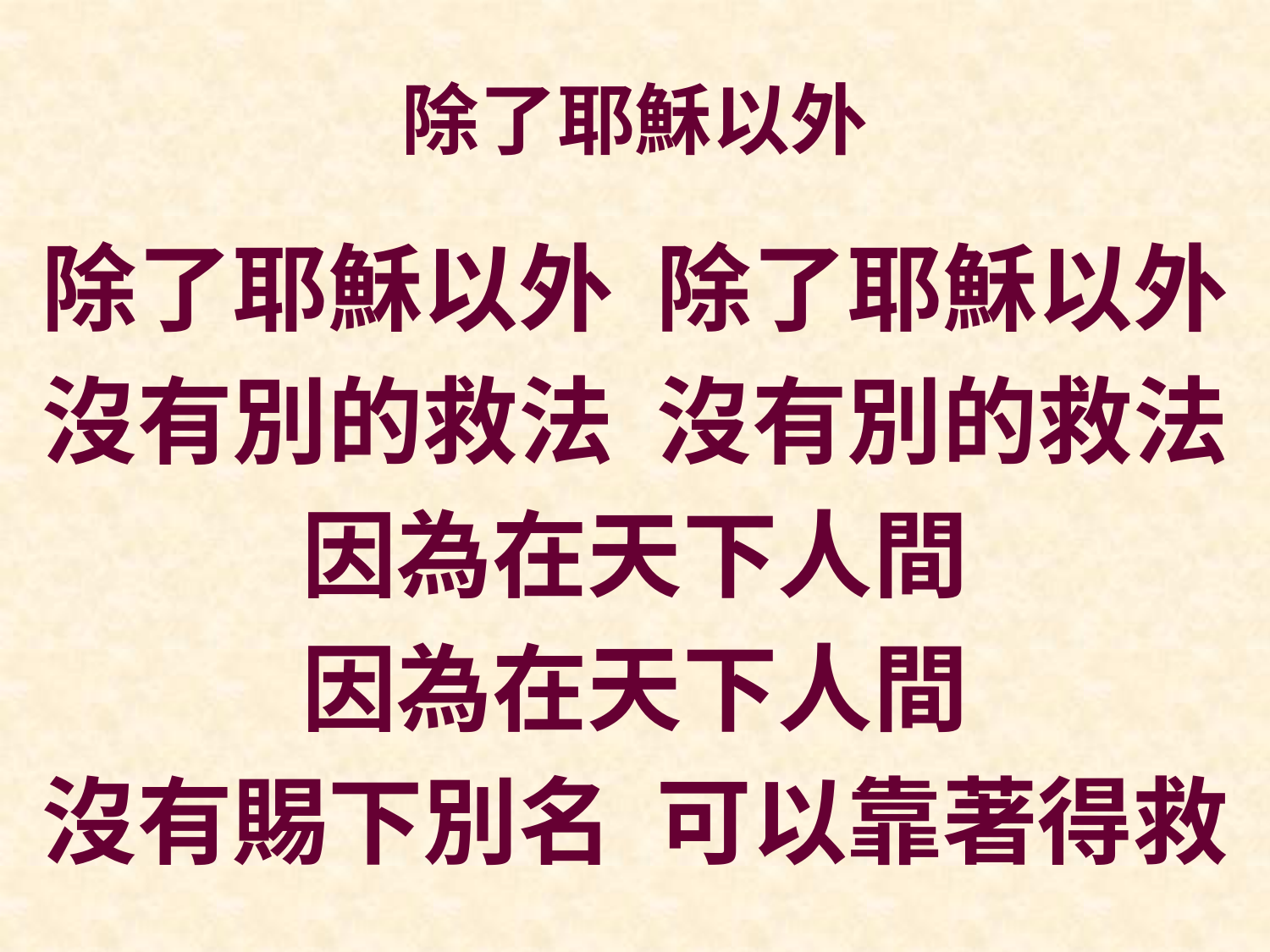

# 除了耶穌以外
除了耶穌以外  除了耶穌以外
沒有別的救法  沒有別的救法
因為在天下人間
因為在天下人間
沒有賜下別名  可以靠著得救